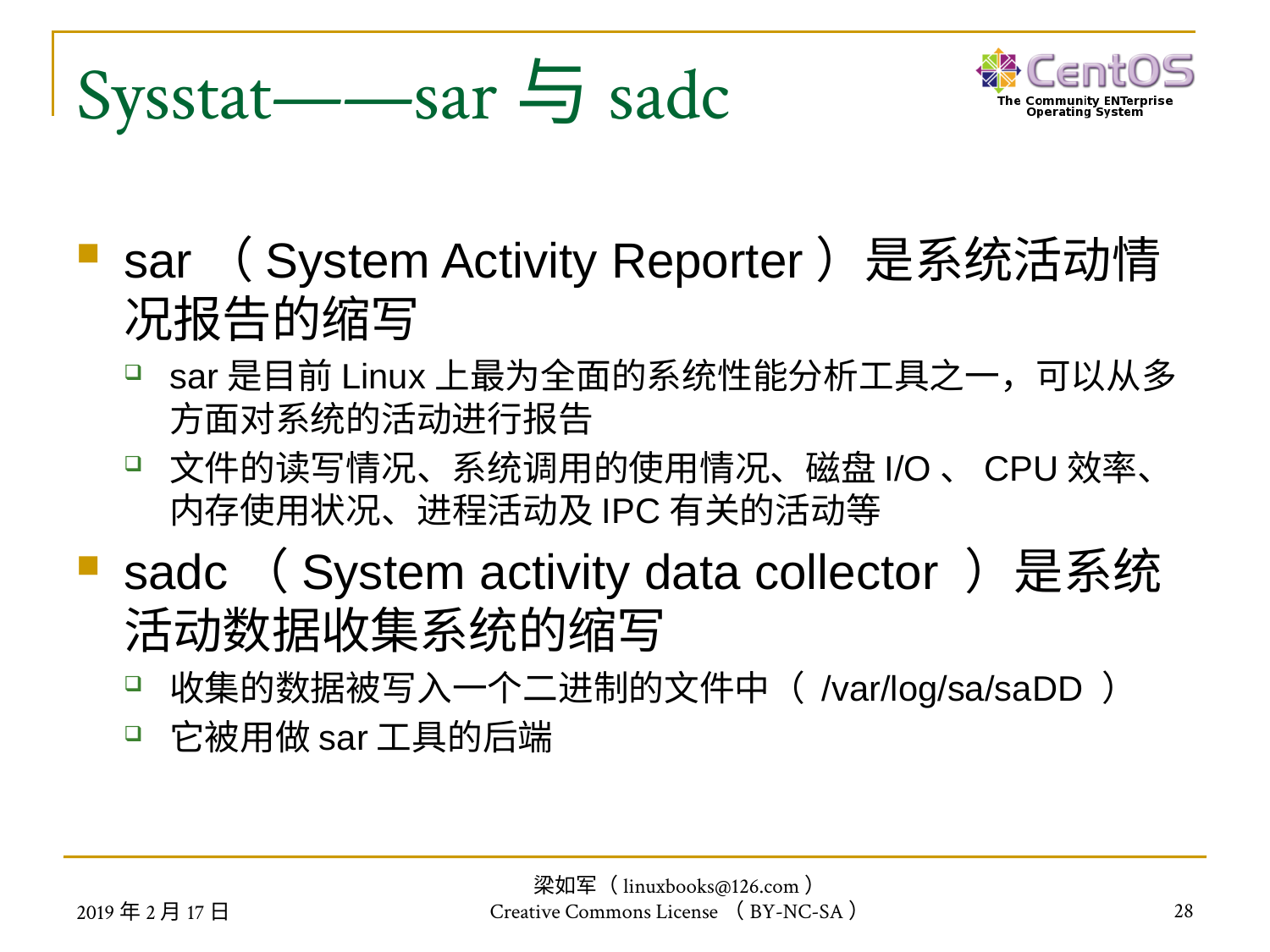

# Sysstat——sar与sadc
sar（System Activity Reporter）是系统活动情况报告的缩写
sar是目前Linux上最为全面的系统性能分析工具之一，可以从多方面对系统的活动进行报告
文件的读写情况、系统调用的使用情况、磁盘I/O、CPU效率、内存使用状况、进程活动及IPC有关的活动等
sadc（System activity data collector ）是系统活动数据收集系统的缩写
收集的数据被写入一个二进制的文件中（ /var/log/sa/saDD ）
它被用做sar工具的后端
梁如军（linuxbooks@126.com）
Creative Commons License（BY-NC-SA）
2019年2月17日
28